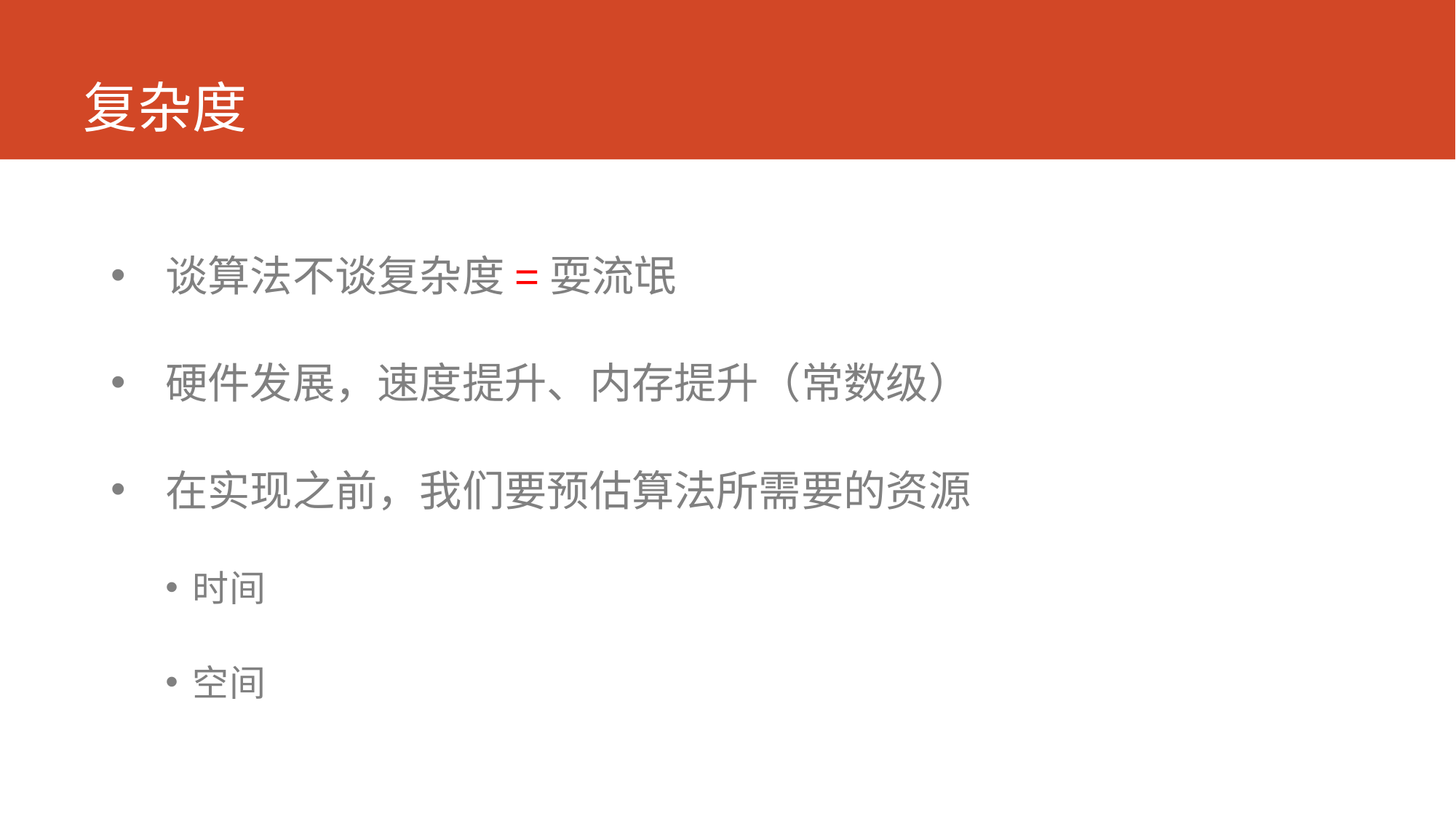

# 复杂度
谈算法不谈复杂度=耍流氓
硬件发展，速度提升、内存提升（常数级）
在实现之前，我们要预估算法所需要的资源
时间
空间